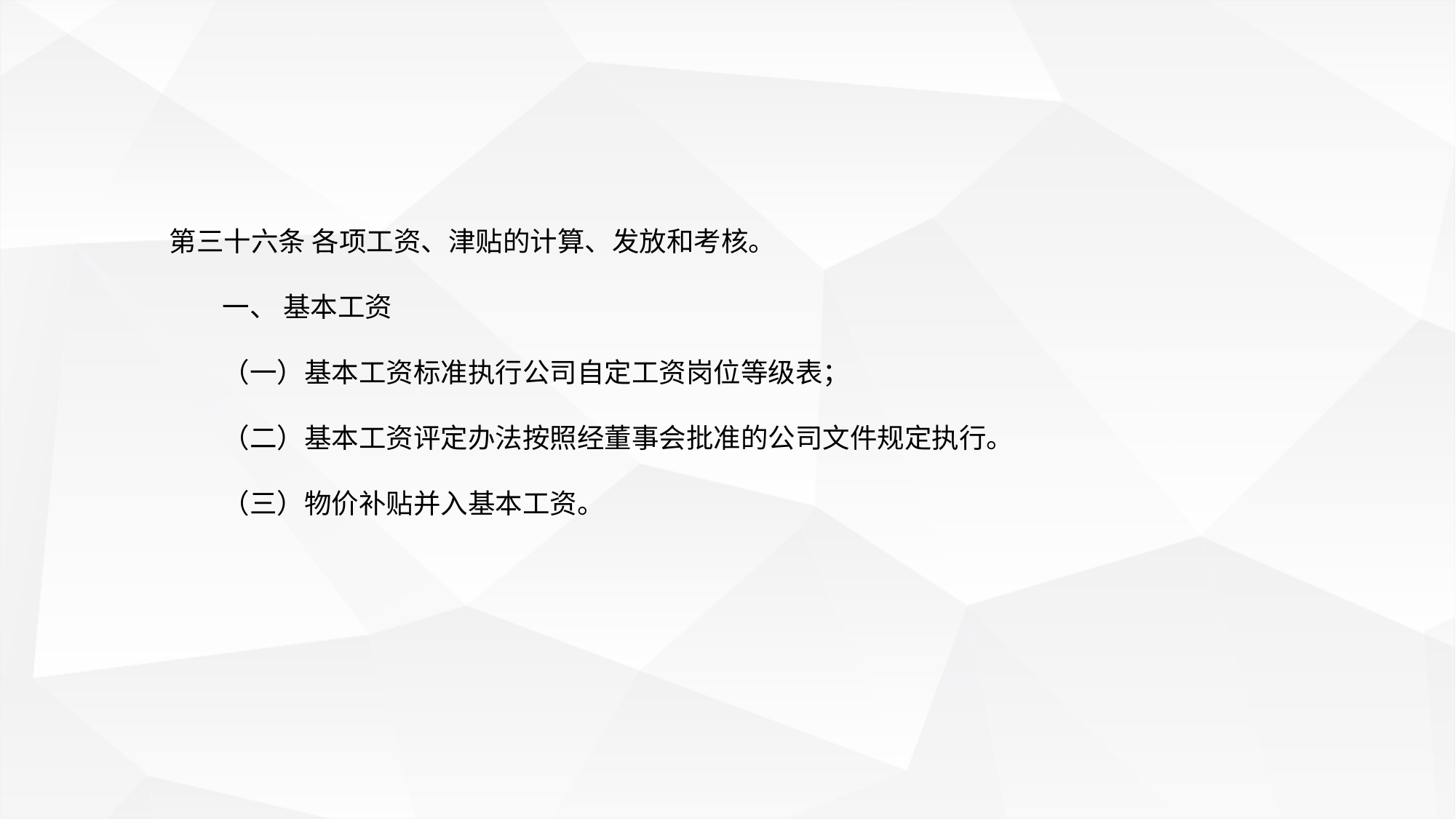

第三十六条 各项工资、津贴的计算、发放和考核。
一、 基本工资
（一）基本工资标准执行公司自定工资岗位等级表；
（二）基本工资评定办法按照经董事会批准的公司文件规定执行。
（三）物价补贴并入基本工资。